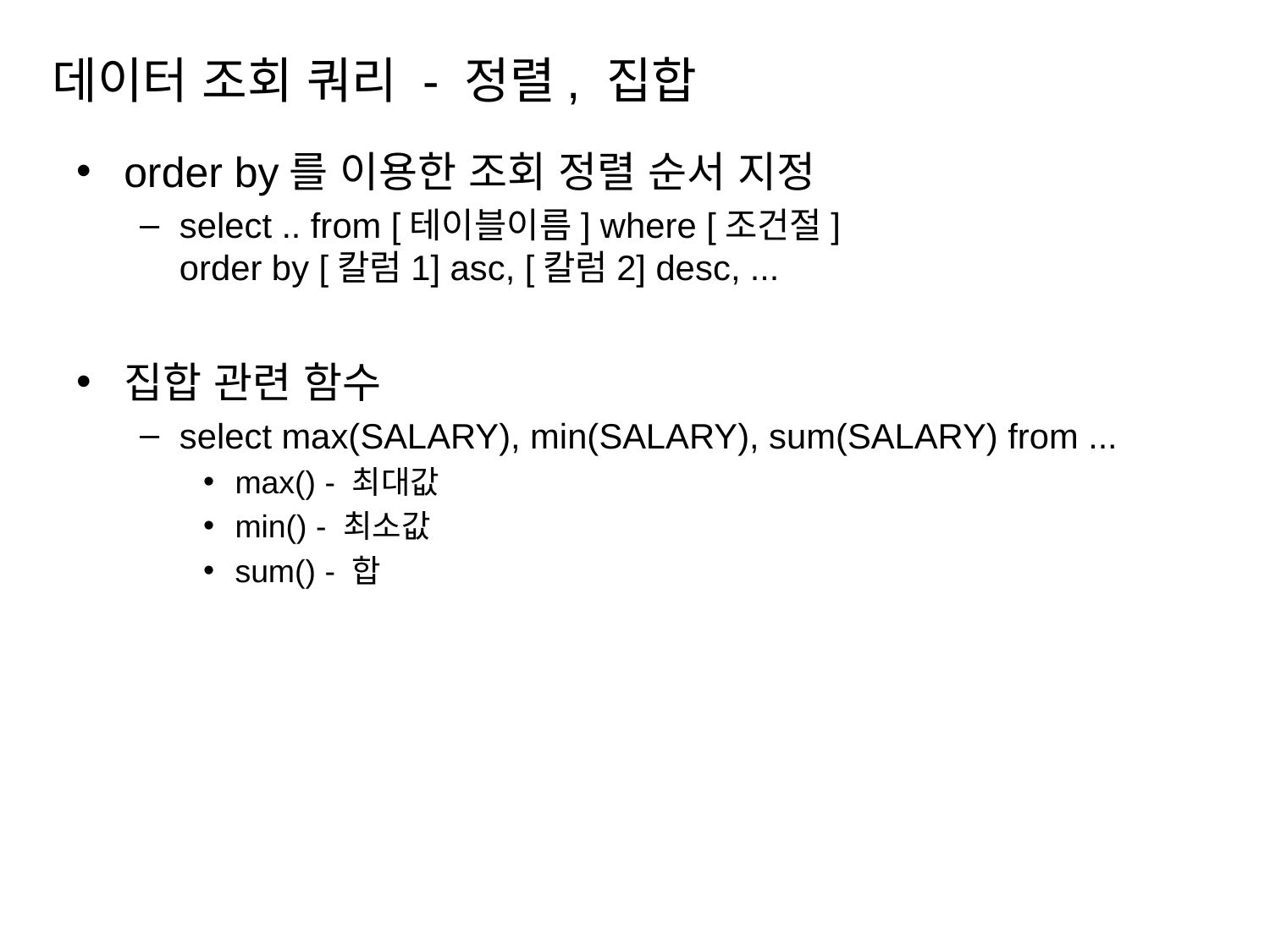

# 데이터 조회 쿼리 - 정렬, 집합
order by를 이용한 조회 정렬 순서 지정
select .. from [테이블이름] where [조건절]
order by [칼럼1] asc, [칼럼2] desc, ...

집합 관련 함수
select max(SALARY), min(SALARY), sum(SALARY) from ...
max() - 최대값
min() - 최소값
sum() - 합